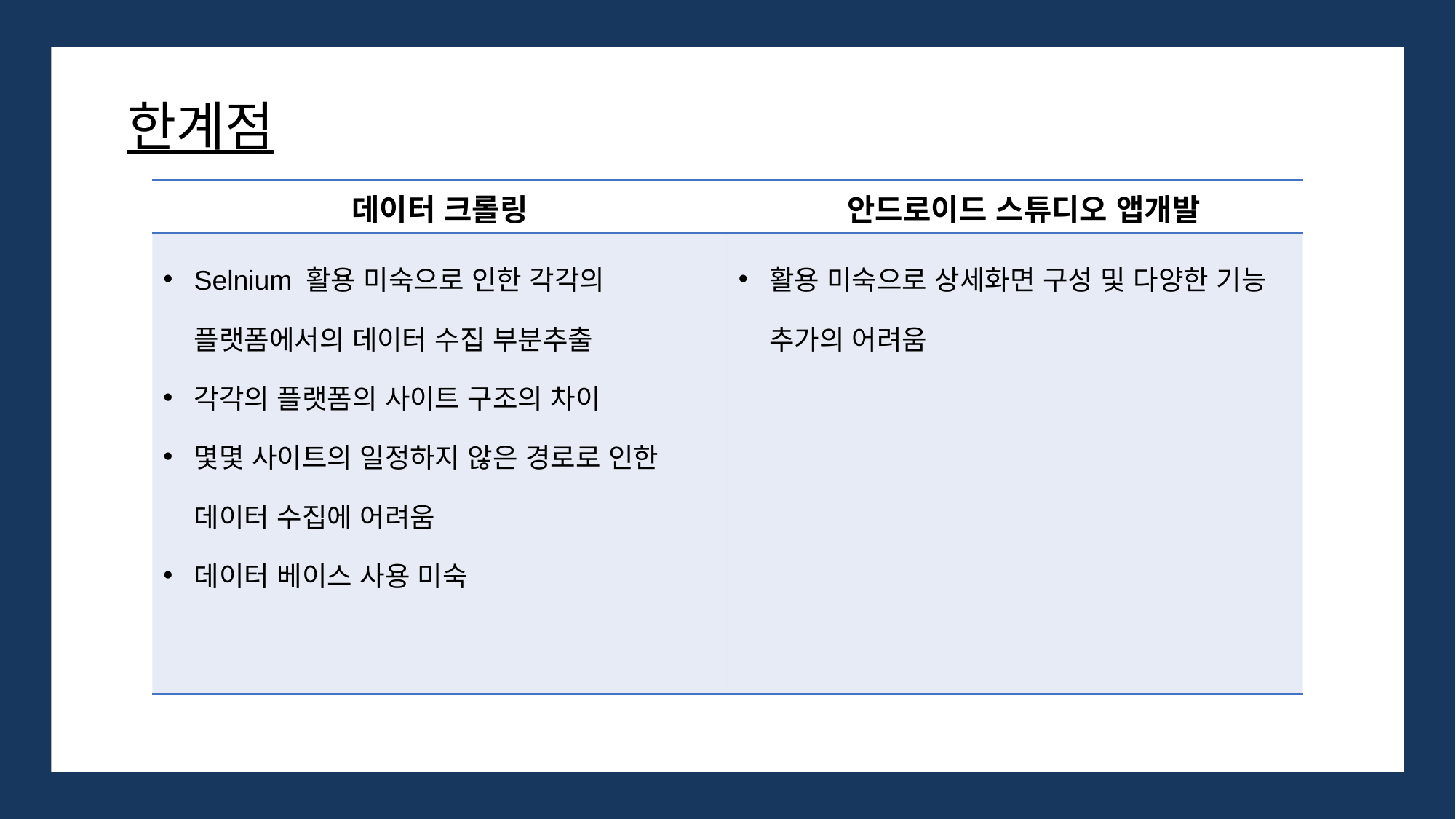

한계점
| 데이터 크롤링 | 안드로이드 스튜디오 앱개발 |
| --- | --- |
| Selnium 활용 미숙으로 인한 각각의 플랫폼에서의 데이터 수집 부분추출 각각의 플랫폼의 사이트 구조의 차이 몇몇 사이트의 일정하지 않은 경로로 인한 데이터 수집에 어려움 데이터 베이스 사용 미숙 | 활용 미숙으로 상세화면 구성 및 다양한 기능 추가의 어려움 |